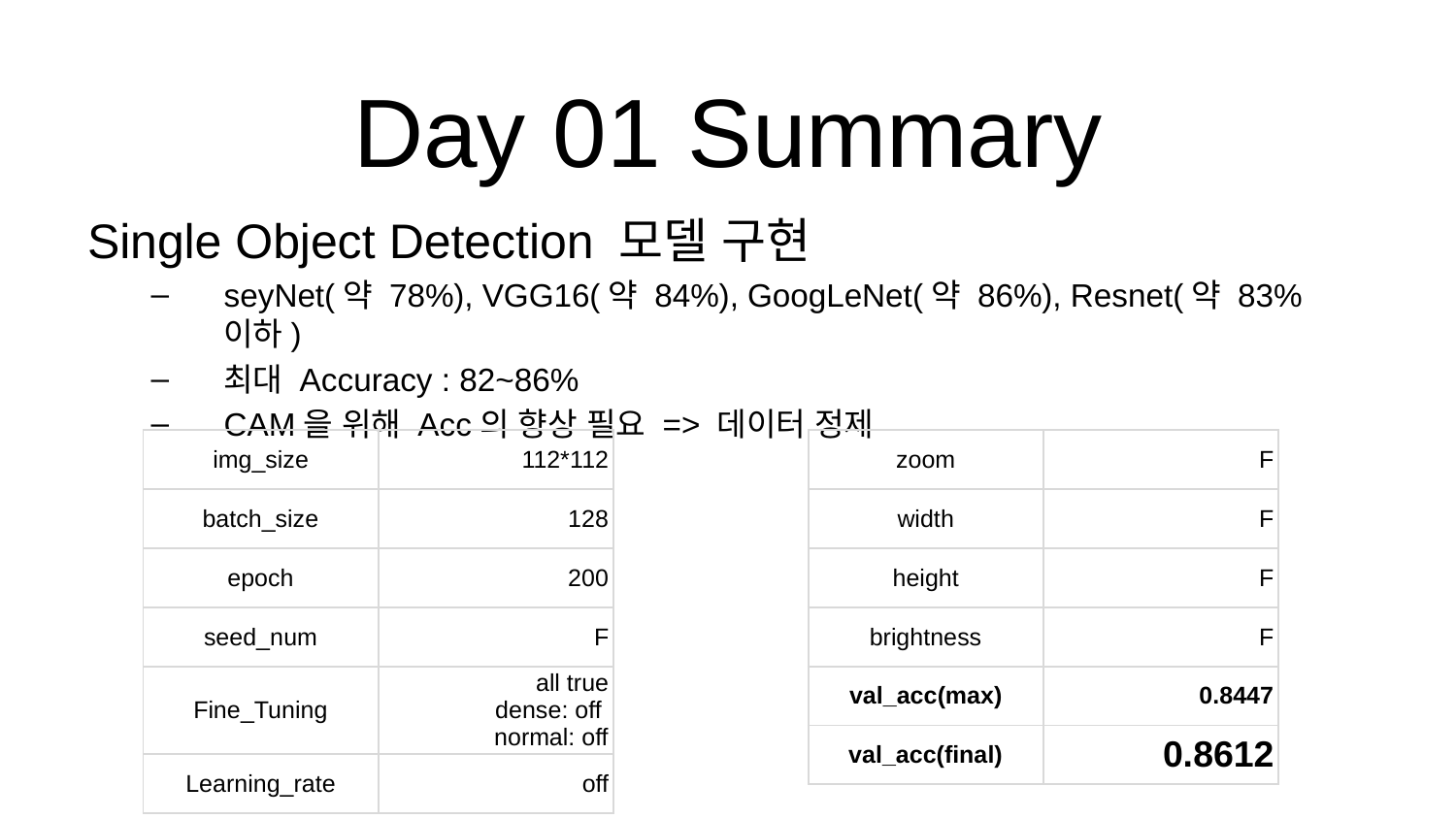

Day 01 Summary
Single Object Detection 모델 구현
seyNet(약 78%), VGG16(약 84%), GoogLeNet(약 86%), Resnet(약 83% 이하)
최대 Accuracy : 82~86%
CAM을 위해 Acc의 향상 필요 => 데이터 정제
| img\_size | 112\*112 |
| --- | --- |
| batch\_size | 128 |
| epoch | 200 |
| seed\_num | F |
| Fine\_Tuning | all true dense: off normal: off |
| Learning\_rate | off |
| zoom | F |
| --- | --- |
| width | F |
| height | F |
| brightness | F |
| val\_acc(max) | 0.8447 |
| val\_acc(final) | 0.8612 |